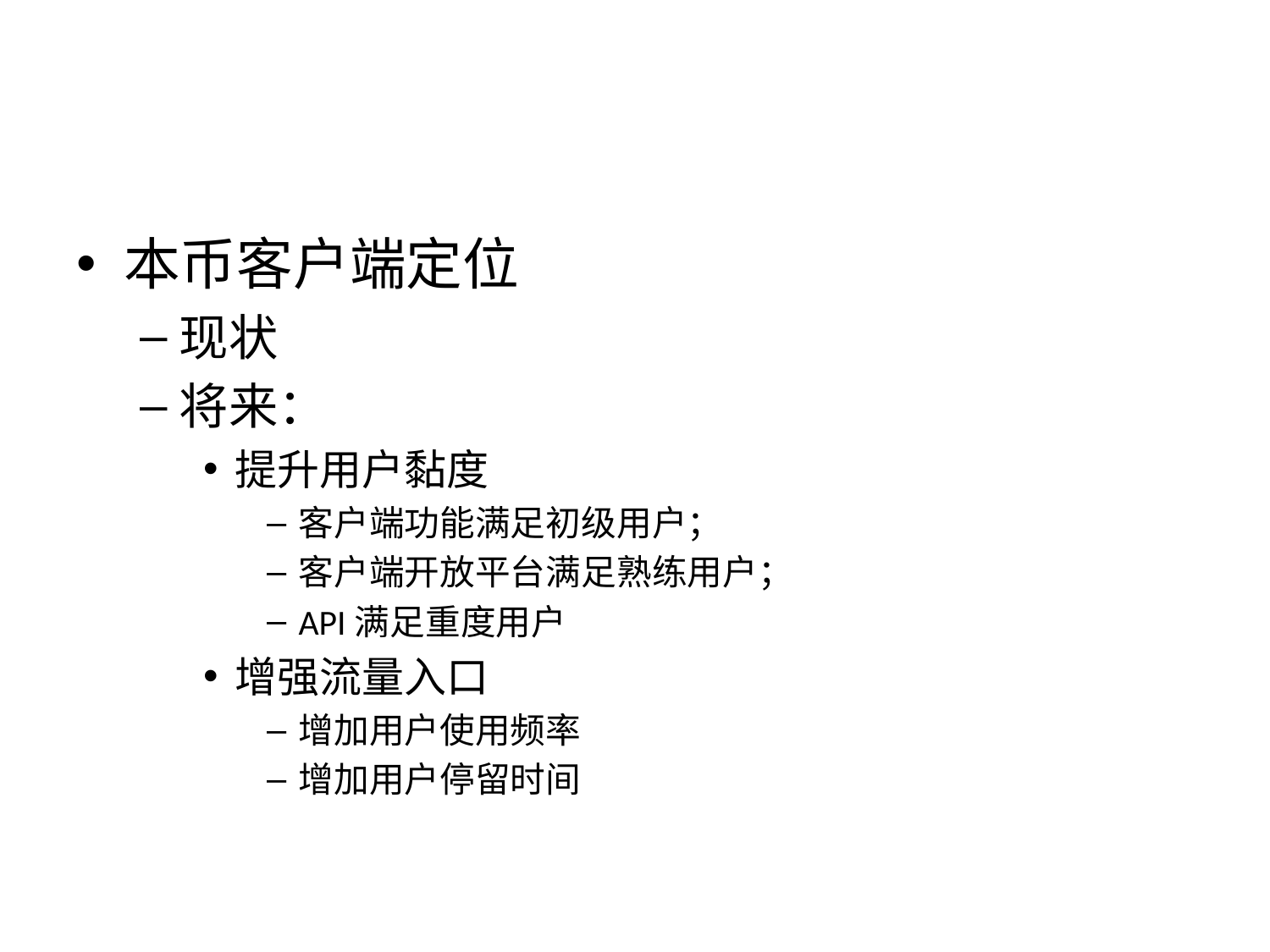

#
本币客户端定位
现状
将来：
提升用户黏度
客户端功能满足初级用户；
客户端开放平台满足熟练用户；
API满足重度用户
增强流量入口
增加用户使用频率
增加用户停留时间